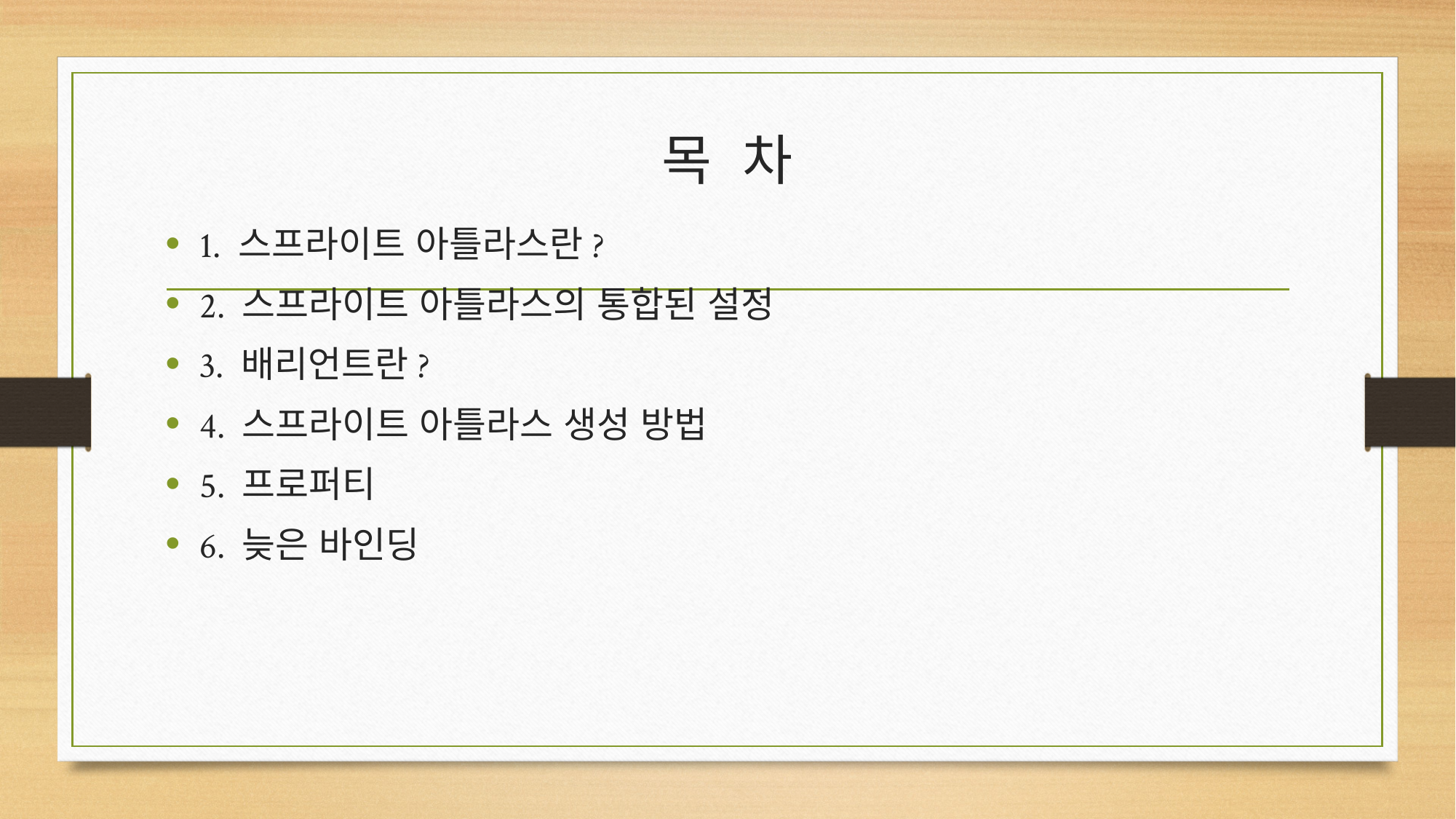

# 목  차
1. 스프라이트 아틀라스란?
2. 스프라이트 아틀라스의 통합된 설정
3. 배리언트란?
4. 스프라이트 아틀라스 생성 방법
5. 프로퍼티
6. 늦은 바인딩